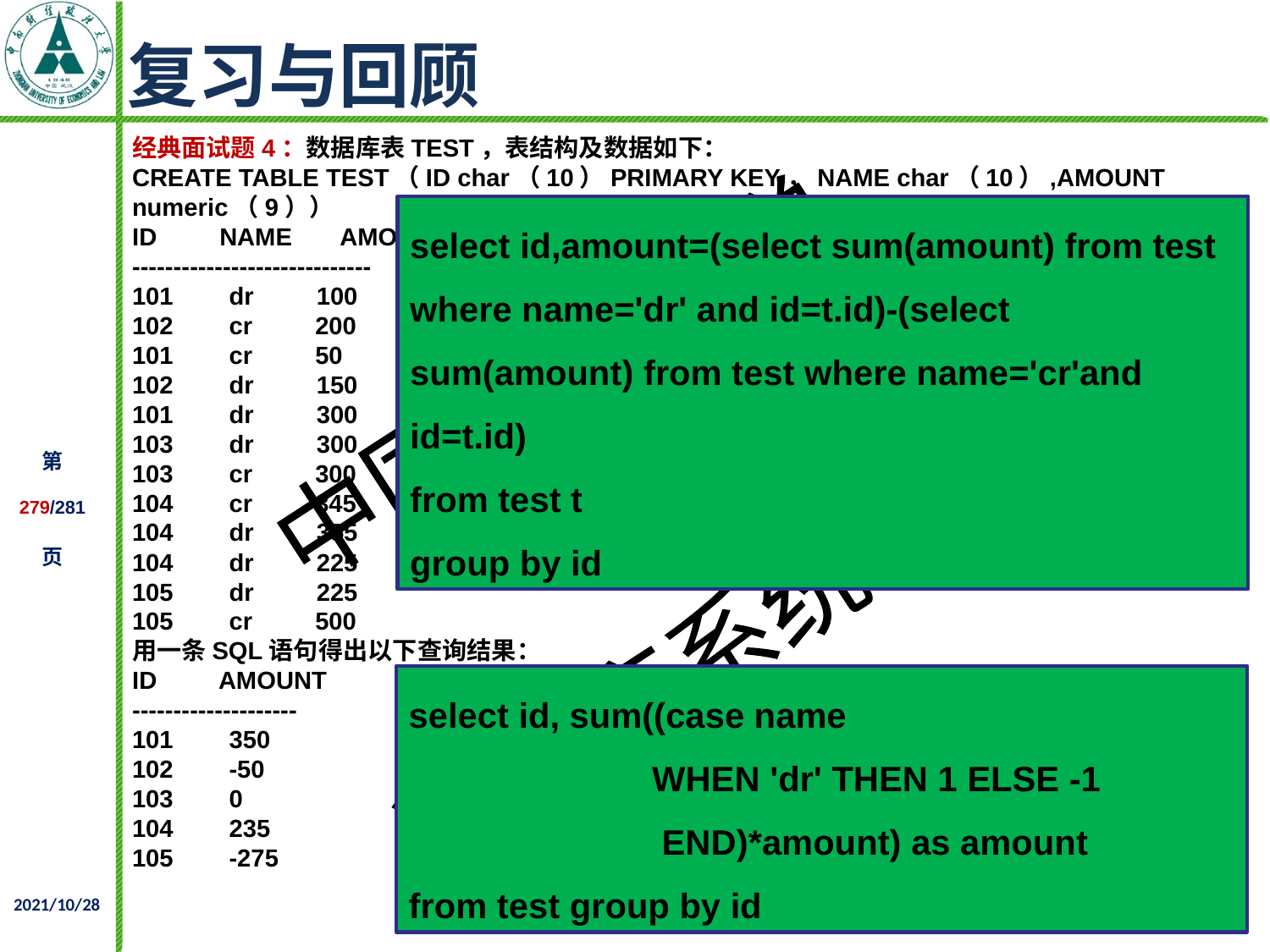

# 复习与回顾
经典面试题4：数据库表TEST，表结构及数据如下：
CREATE TABLE TEST（ID char（10）PRIMARY KEY，NAME char（10）,AMOUNT numeric（9））
ID         NAME       AMOUNT
-----------------------------
101        dr         100
102        cr         200
101        cr         50
102        dr         150
101        dr         300
103        dr         300
103        cr         300
104        cr         345
104        dr         355
104        dr         225
105        dr         225
105        cr         500
用一条SQL语句得出以下查询结果：
ID         AMOUNT
--------------------
101        350
102        -50
103        0
104        235
105        -275
select id,amount=(select sum(amount) from test where name='dr' and id=t.id)-(select sum(amount) from test where name='cr'and id=t.id)
from test t
group by id
select id, sum((case name
                         WHEN 'dr' THEN 1 ELSE -1
                          END)*amount) as amount
from test group by id
2021/10/28